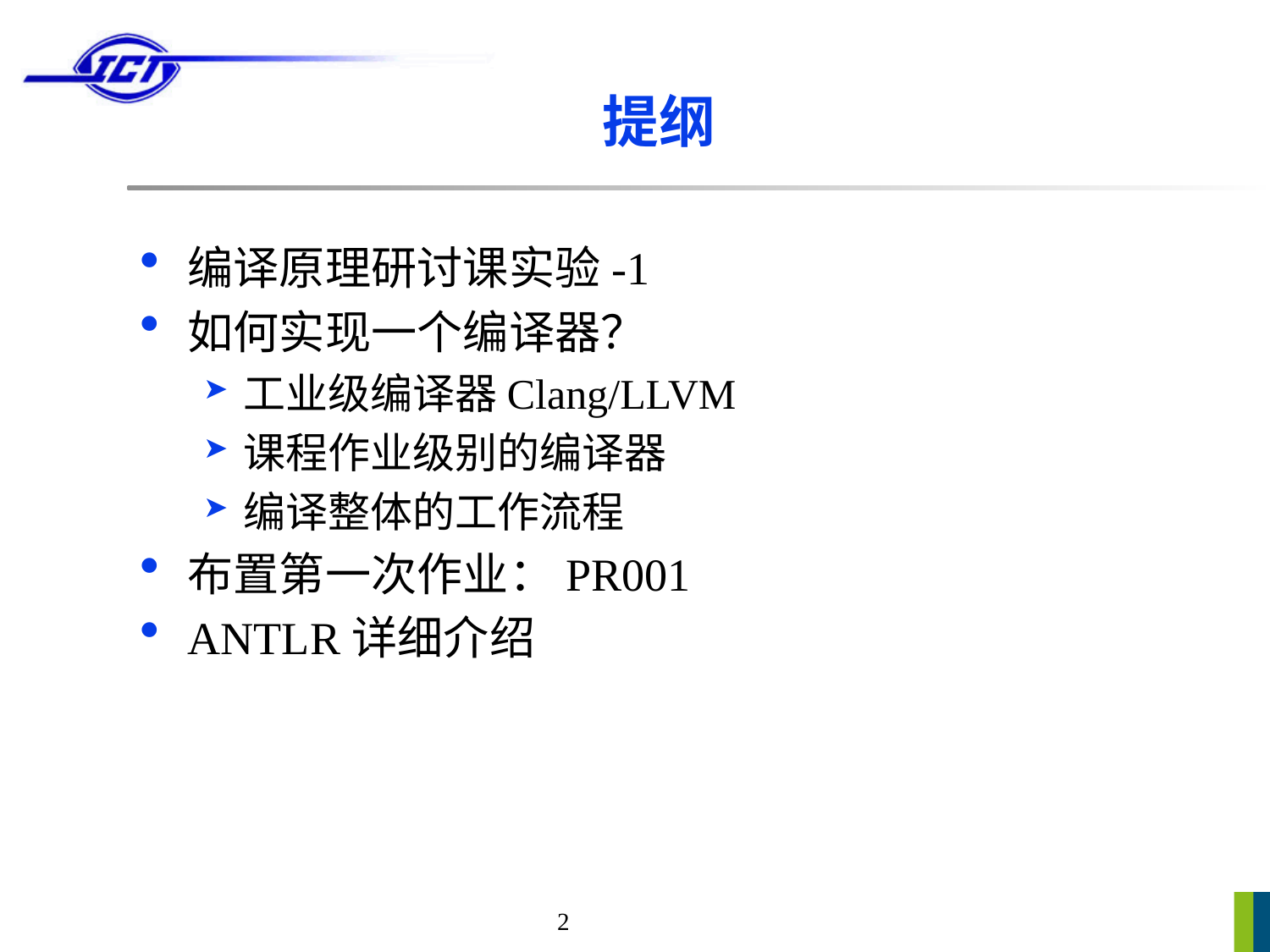

# 提纲
编译原理研讨课实验-1
如何实现一个编译器？
工业级编译器Clang/LLVM
课程作业级别的编译器
编译整体的工作流程
布置第一次作业：PR001
ANTLR详细介绍